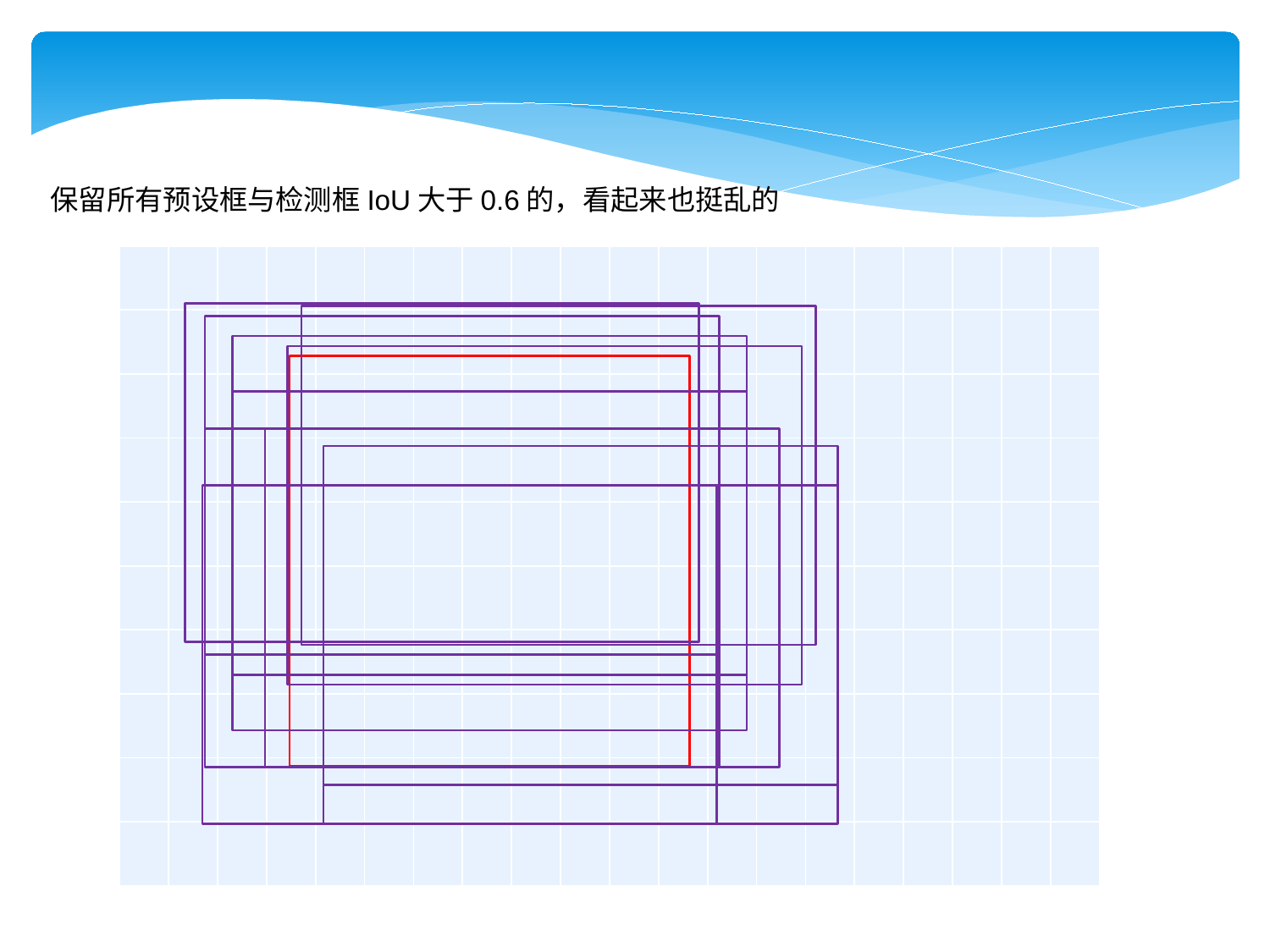

保留所有预设框与检测框IoU大于0.6的，看起来也挺乱的
|  |  |  |  |  |  |  |  |  |  |  |  |  |  |  |  |  |  |  |  |
| --- | --- | --- | --- | --- | --- | --- | --- | --- | --- | --- | --- | --- | --- | --- | --- | --- | --- | --- | --- |
|  |  |  |  |  |  |  |  |  |  |  |  |  |  |  |  |  |  |  |  |
|  |  |  |  |  |  |  |  |  |  |  |  |  |  |  |  |  |  |  |  |
|  |  |  |  |  |  |  |  |  |  |  |  |  |  |  |  |  |  |  |  |
|  |  |  |  |  |  |  |  |  |  |  |  |  |  |  |  |  |  |  |  |
|  |  |  |  |  |  |  |  |  |  |  |  |  |  |  |  |  |  |  |  |
|  |  |  |  |  |  |  |  |  |  |  |  |  |  |  |  |  |  |  |  |
|  |  |  |  |  |  |  |  |  |  |  |  |  |  |  |  |  |  |  |  |
|  |  |  |  |  |  |  |  |  |  |  |  |  |  |  |  |  |  |  |  |
|  |  |  |  |  |  |  |  |  |  |  |  |  |  |  |  |  |  |  |  |